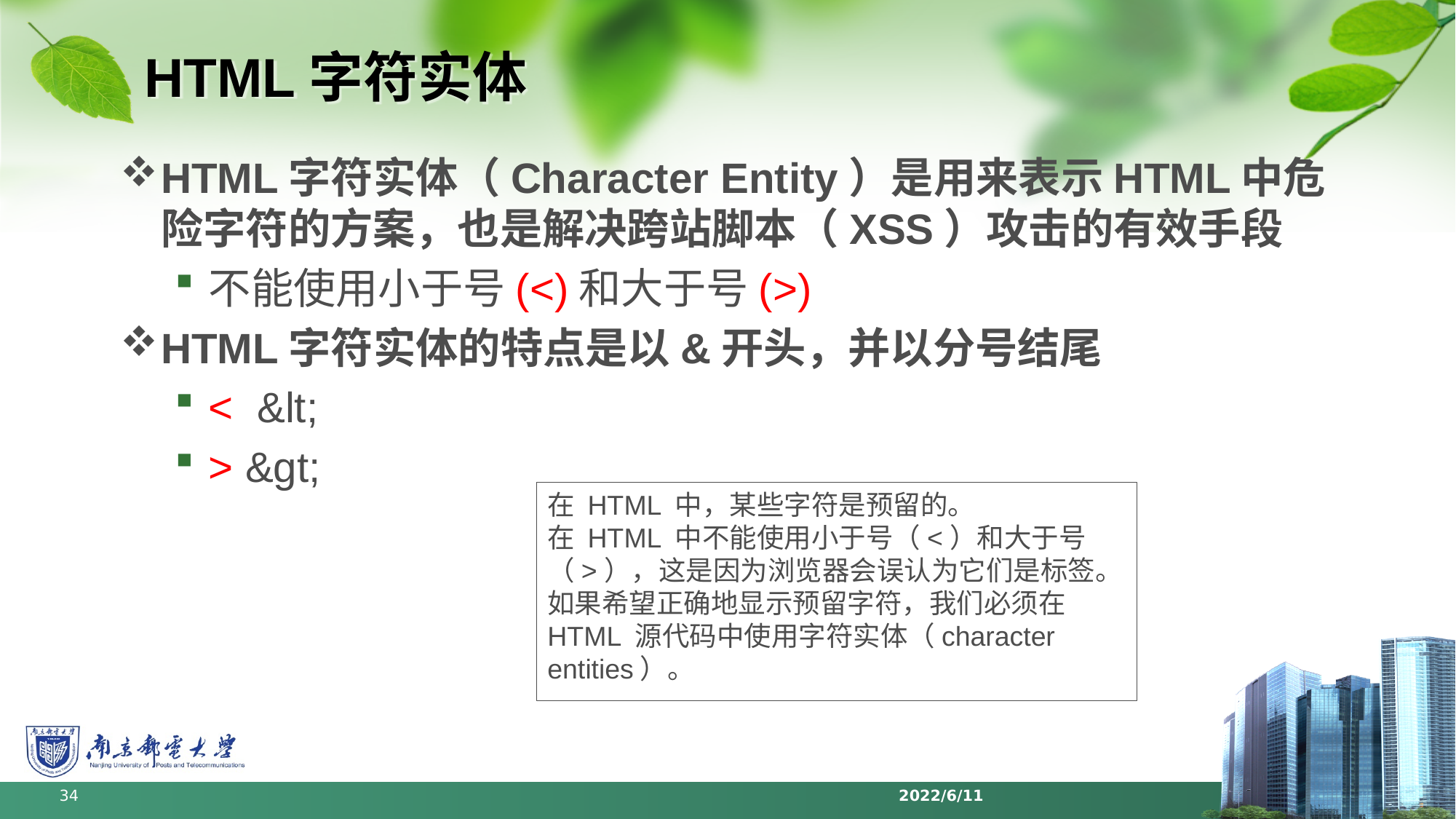

# HTML字符实体
HTML字符实体（Character Entity）是用来表示HTML中危险字符的方案，也是解决跨站脚本（XSS）攻击的有效手段
不能使用小于号(<)和大于号(>)
HTML字符实体的特点是以&开头，并以分号结尾
<  &lt;
> &gt;
在 HTML 中，某些字符是预留的。
在 HTML 中不能使用小于号（<）和大于号（>），这是因为浏览器会误认为它们是标签。
如果希望正确地显示预留字符，我们必须在 HTML 源代码中使用字符实体（character entities）。

34
2022/6/11